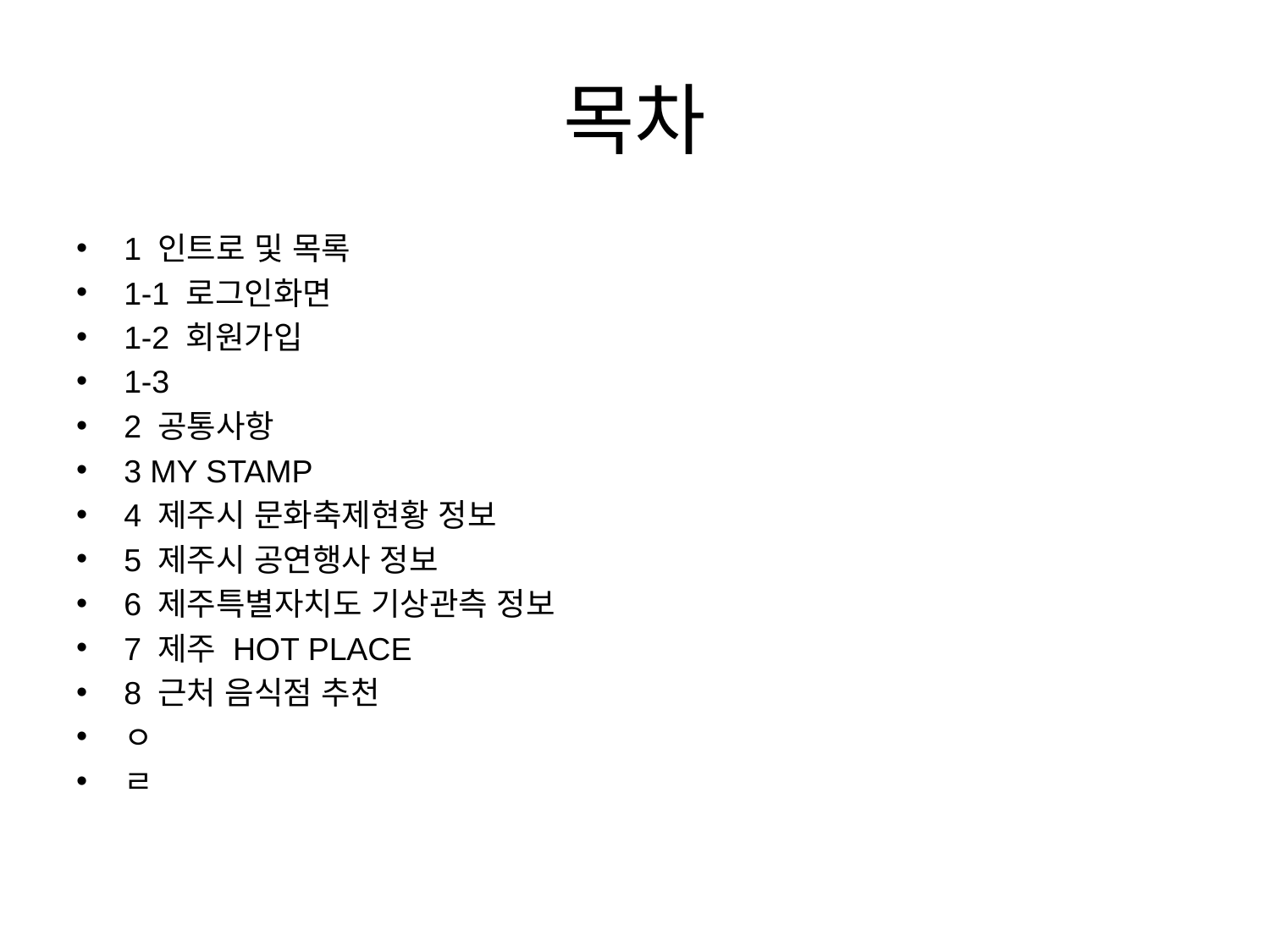

# 목차
1 인트로 및 목록
1-1 로그인화면
1-2 회원가입
1-3
2 공통사항
3 MY STAMP
4 제주시 문화축제현황 정보
5 제주시 공연행사 정보
6 제주특별자치도 기상관측 정보
7 제주 HOT PLACE
8 근처 음식점 추천
ㅇ
ㄹ